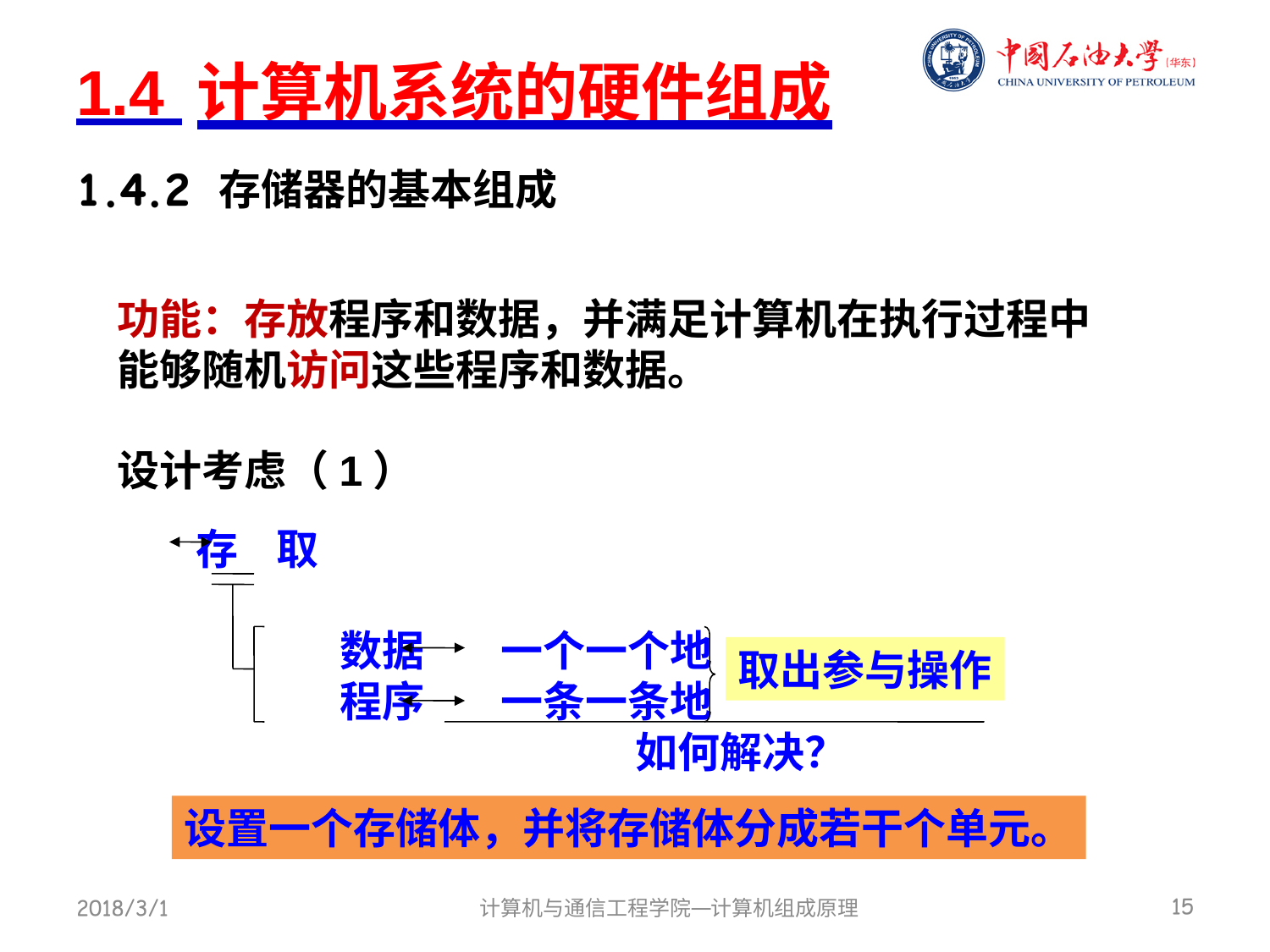

# 1.4 计算机系统的硬件组成
1.4.2 存储器的基本组成
功能：存放程序和数据，并满足计算机在执行过程中能够随机访问这些程序和数据。
设计考虑（1）
存    取

              数据        一个一个地
              程序        一条一条地
                                             如何解决？

取出参与操作

设置一个存储体，并将存储体分成若干个单元。
2018/3/1
计算机与通信工程学院—计算机组成原理
15